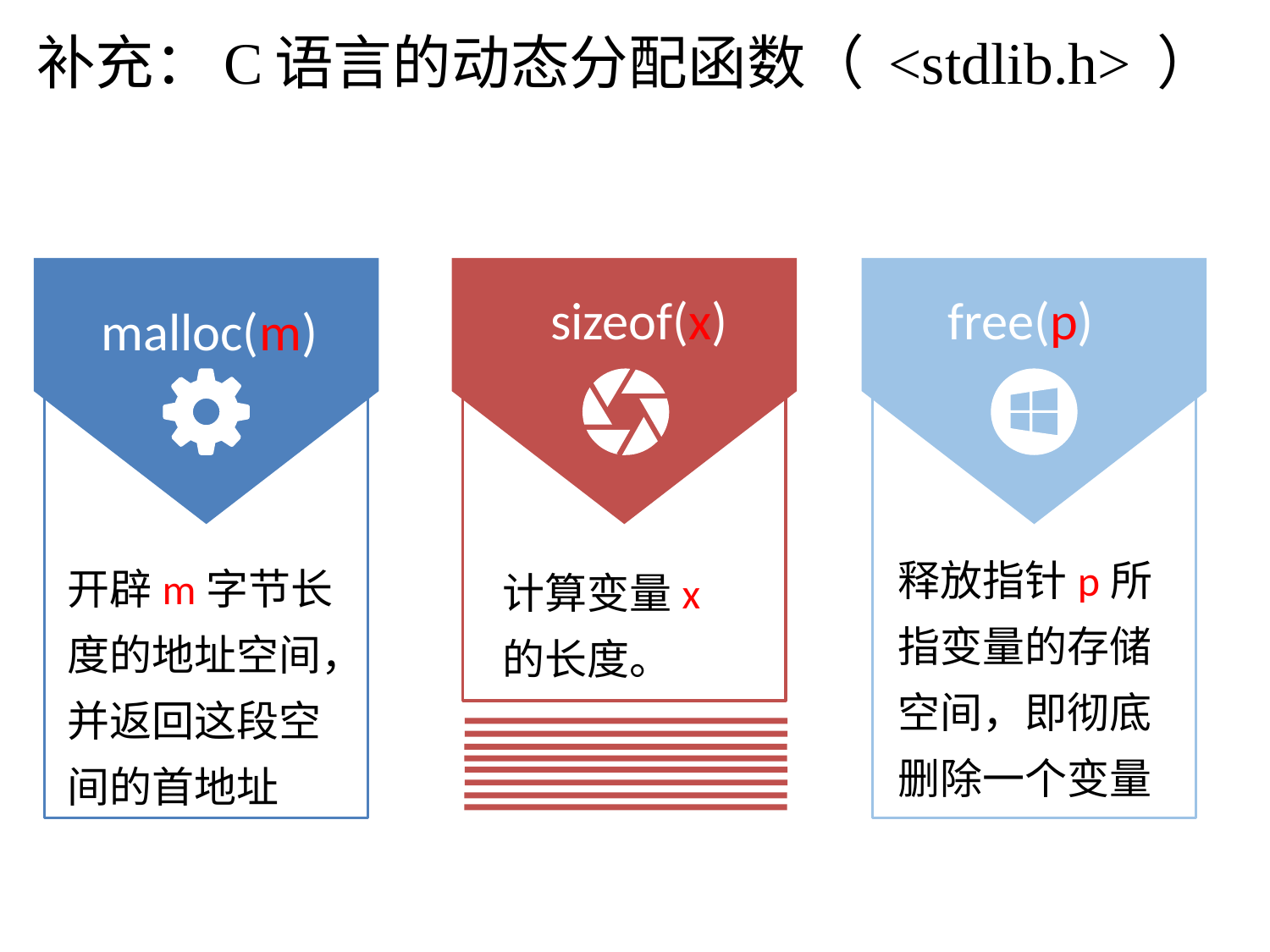

补充：C语言的动态分配函数（ <stdlib.h> ）

sizeof(x)
free(p)
malloc(m)
释放指针p所指变量的存储空间，即彻底删除一个变量
开辟m字节长度的地址空间，并返回这段空间的首地址

计算变量x的长度。